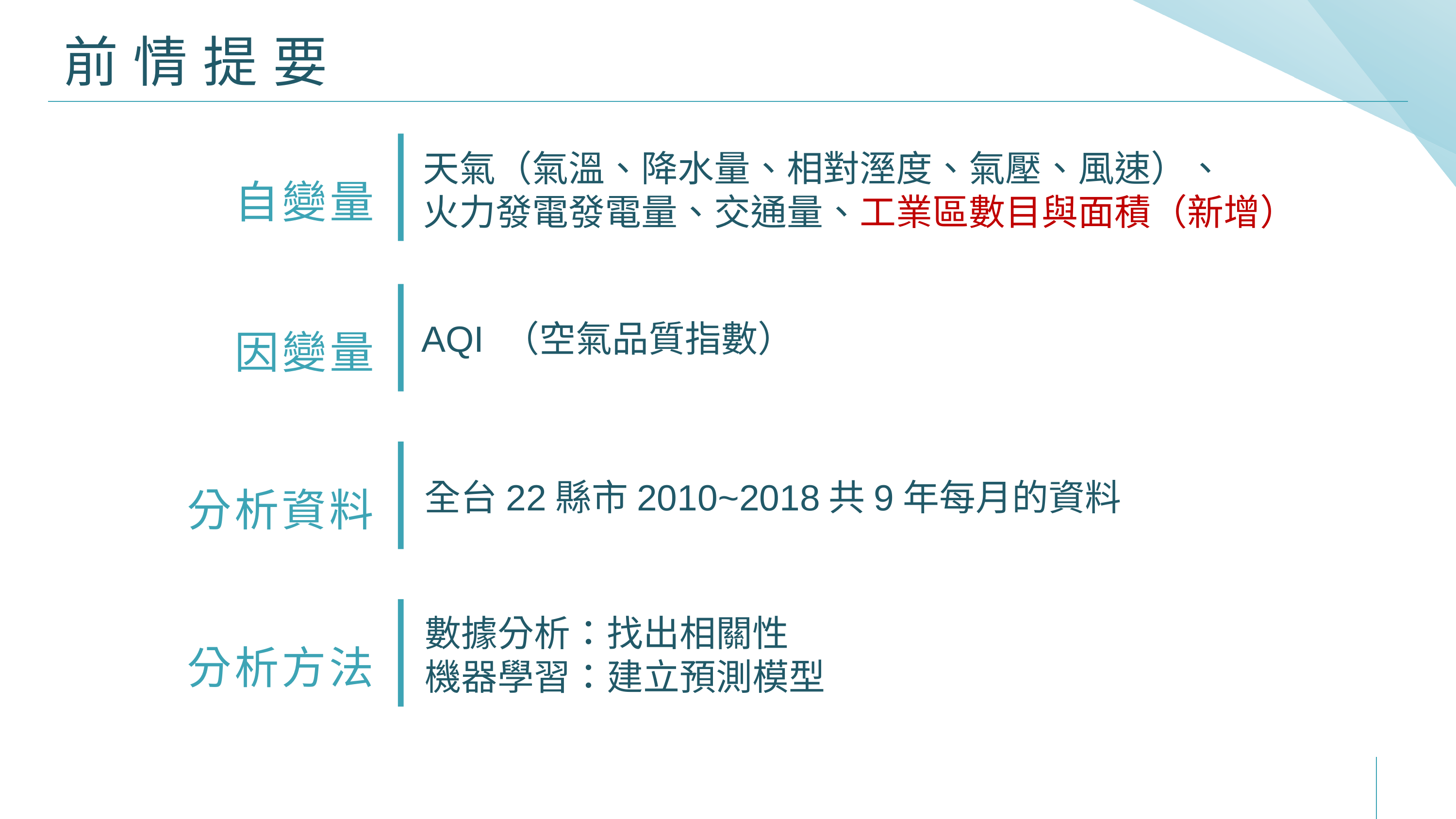

# 前情提要

天氣（氣溫、降水量、相對溼度、氣壓、風速）、
火力發電發電量、交通量、工業區數目與面積（新增）
自變量

因變量
AQI （空氣品質指數）

分析資料
全台22縣市2010~2018共9年每月的資料

數據分析：找出相關性
機器學習：建立預測模型
分析方法